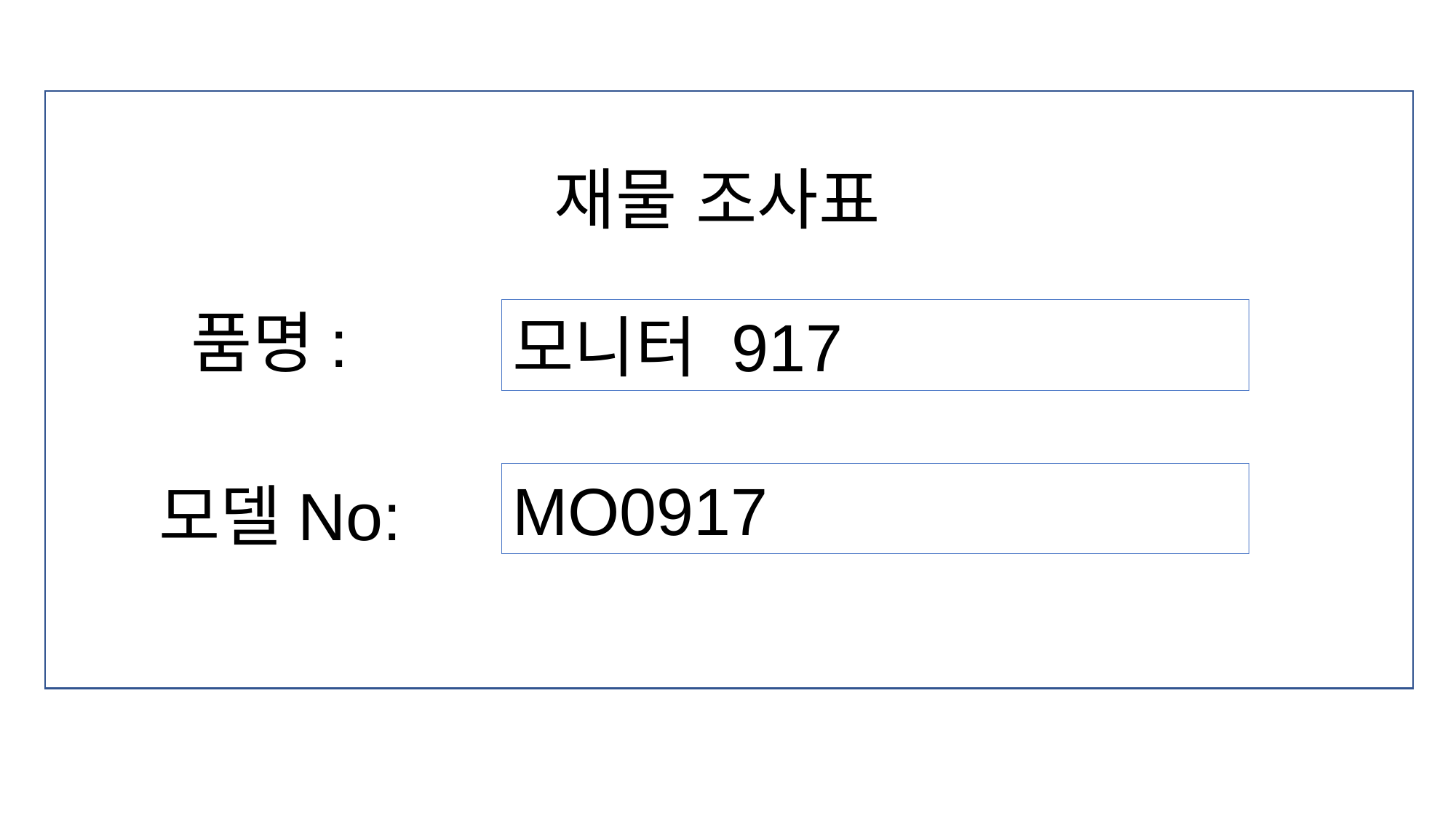

재물 조사표
품명:
모니터 917
MO0917
모델No: